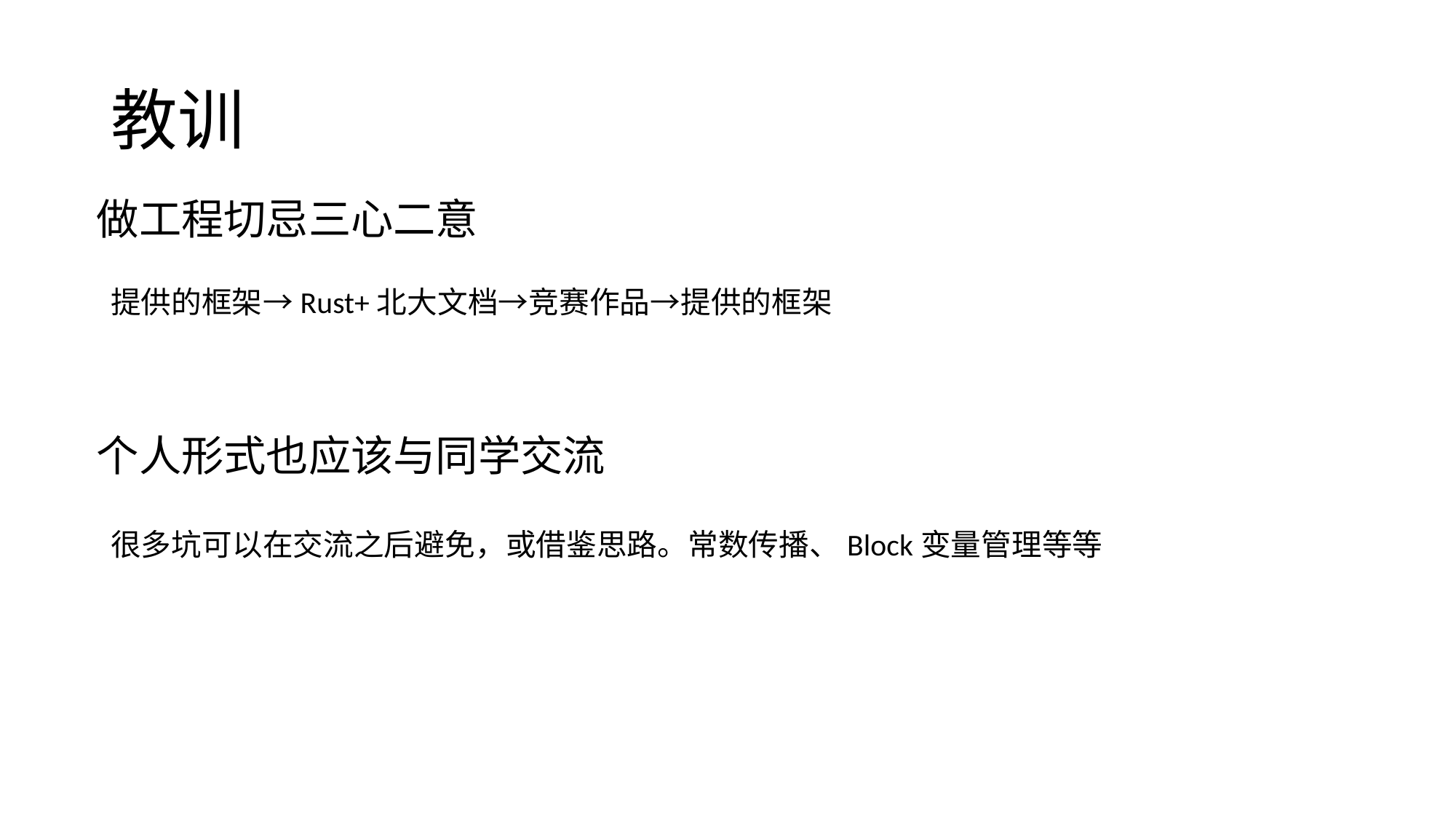

# 教训
做工程切忌三心二意
提供的框架→Rust+北大文档→竞赛作品→提供的框架
个人形式也应该与同学交流
很多坑可以在交流之后避免，或借鉴思路。常数传播、Block变量管理等等